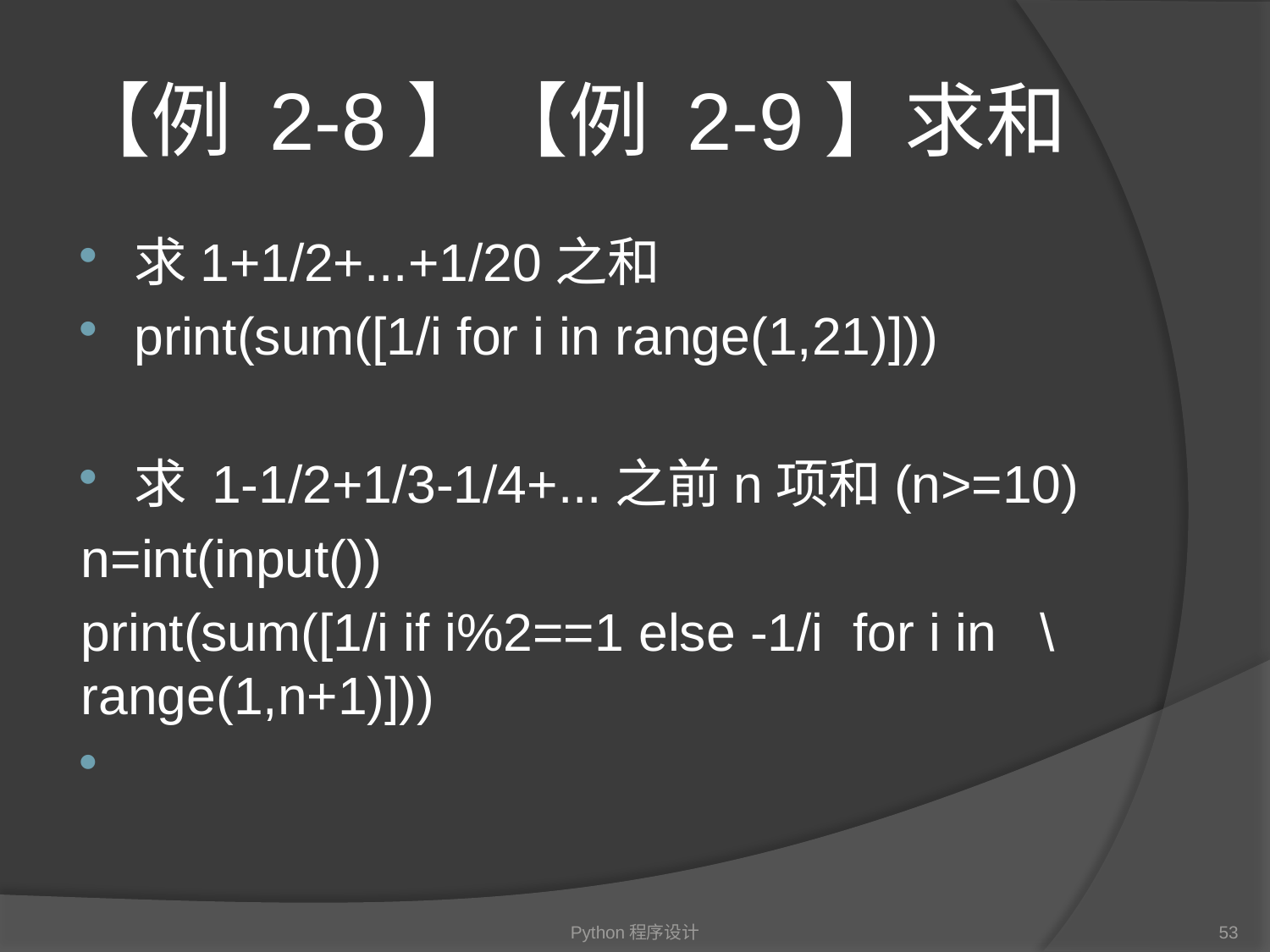

# 【例 2-8】【例 2-9】求和
求1+1/2+...+1/20之和
print(sum([1/i for i in range(1,21)]))

求 1-1/2+1/3-1/4+...之前n项和(n>=10)
n=int(input())
print(sum([1/i if i%2==1 else -1/i  for i in   \  range(1,n+1)]))

Python程序设计
53